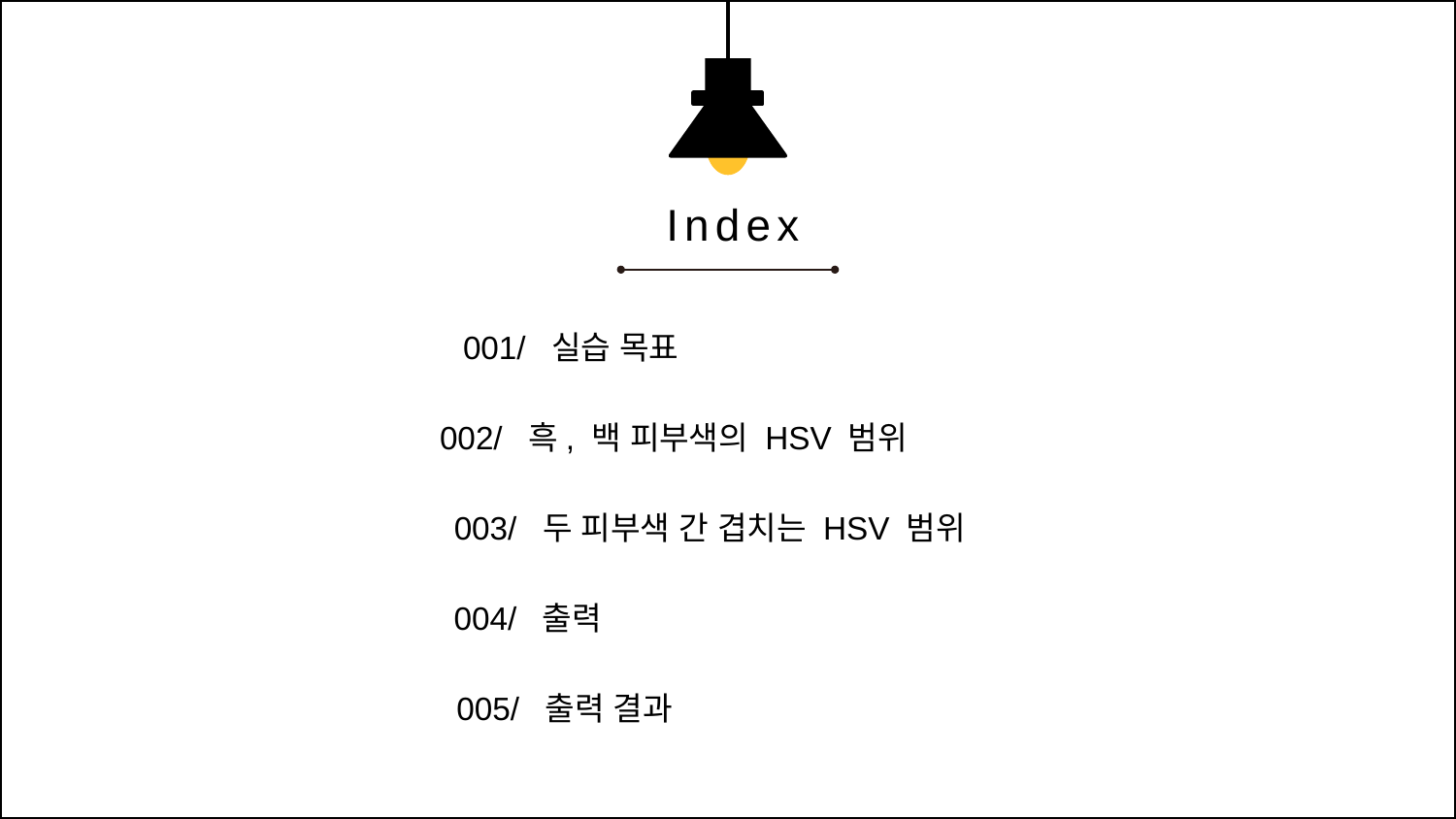

Index
001/  실습 목표
002/  흑, 백 피부색의 HSV 범위
003/  두 피부색 간 겹치는 HSV 범위
004/  출력
005/  출력 결과